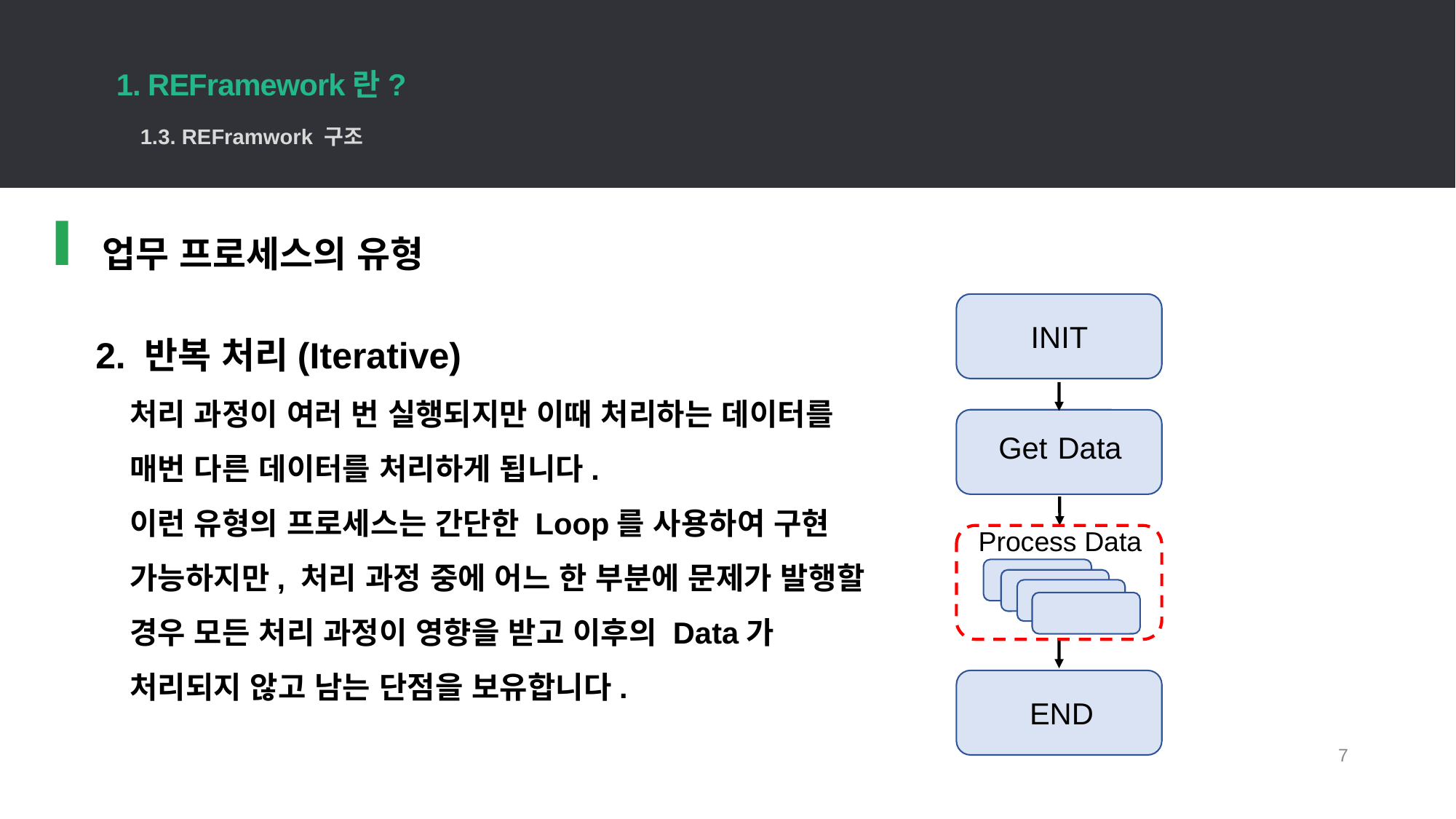

1. REFramework란?
7
1.3. REFramwork 구조
 업무 프로세스의 유형

 2. 반복 처리(Iterative)
INIT
처리 과정이 여러 번 실행되지만 이때 처리하는 데이터를 매번 다른 데이터를 처리하게 됩니다.
이런 유형의 프로세스는 간단한 Loop를 사용하여 구현
가능하지만, 처리 과정 중에 어느 한 부분에 문제가 발행할 경우 모든 처리 과정이 영향을 받고 이후의 Data가 처리되지 않고 남는 단점을 보유합니다.

Get Data
Process Data

END
7